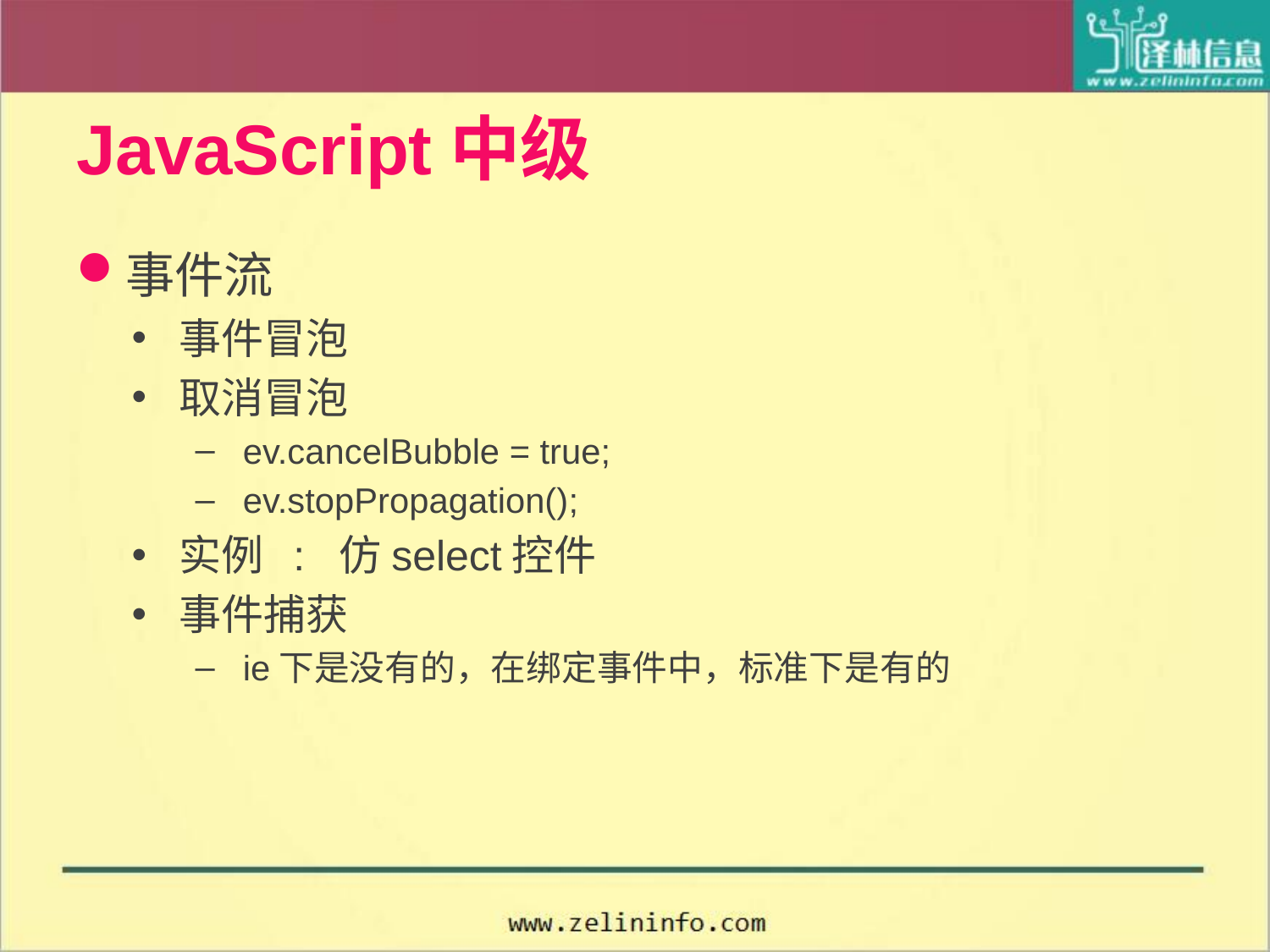

# JavaScript中级
事件流
事件冒泡
取消冒泡
ev.cancelBubble = true;
ev.stopPropagation();
实例  :  仿select控件
事件捕获
ie下是没有的，在绑定事件中，标准下是有的